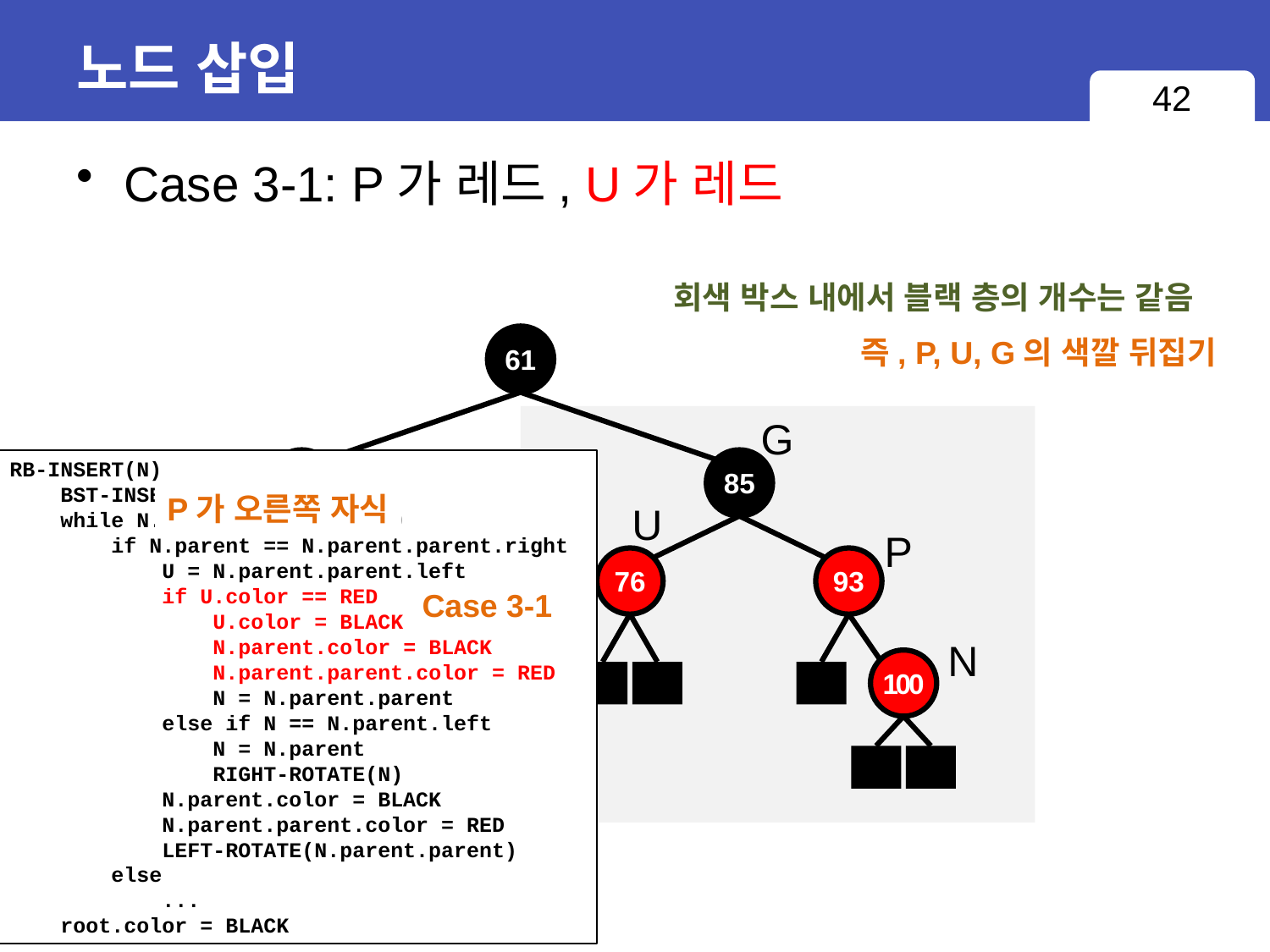

# 노드 삽입
42
Case 3-1: P가 레드, U가 레드
회색 박스 내에서 블랙 층의 개수는 같음
61
즉, P, U, G의 색깔 뒤집기

G
RB-INSERT(N)
    BST-INSERT(N)
    while N.parent.color == RED
        if N.parent == N.parent.parent.right
            U = N.parent.parent.left
            if U.color == RED
                U.color = BLACK
                N.parent.color = BLACK
                N.parent.parent.color = RED
                N = N.parent.parent
            else if N == N.parent.left
                N = N.parent
                RIGHT-ROTATE(N)
            N.parent.color = BLACK
            N.parent.parent.color = RED
            LEFT-ROTATE(N.parent.parent)
        else
            ...
    root.color = BLACK
52
85
P가 오른쪽 자식
U
P
76
93

Case 3-1
N
100